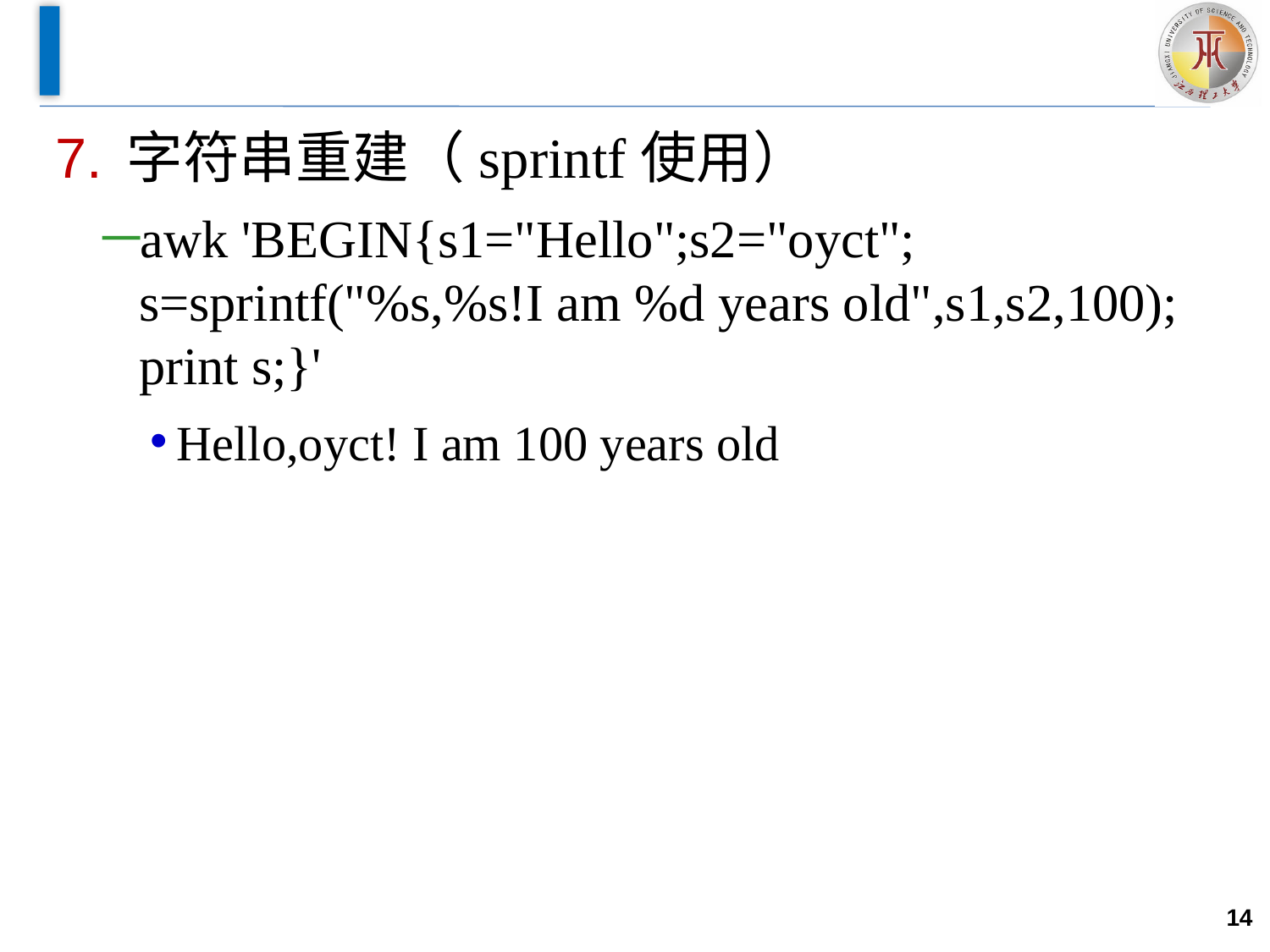

#
字符串重建（sprintf使用）
awk 'BEGIN{s1="Hello";s2="oyct"; s=sprintf("%s,%s!I am %d years old",s1,s2,100); print s;}'
Hello,oyct! I am 100 years old

14